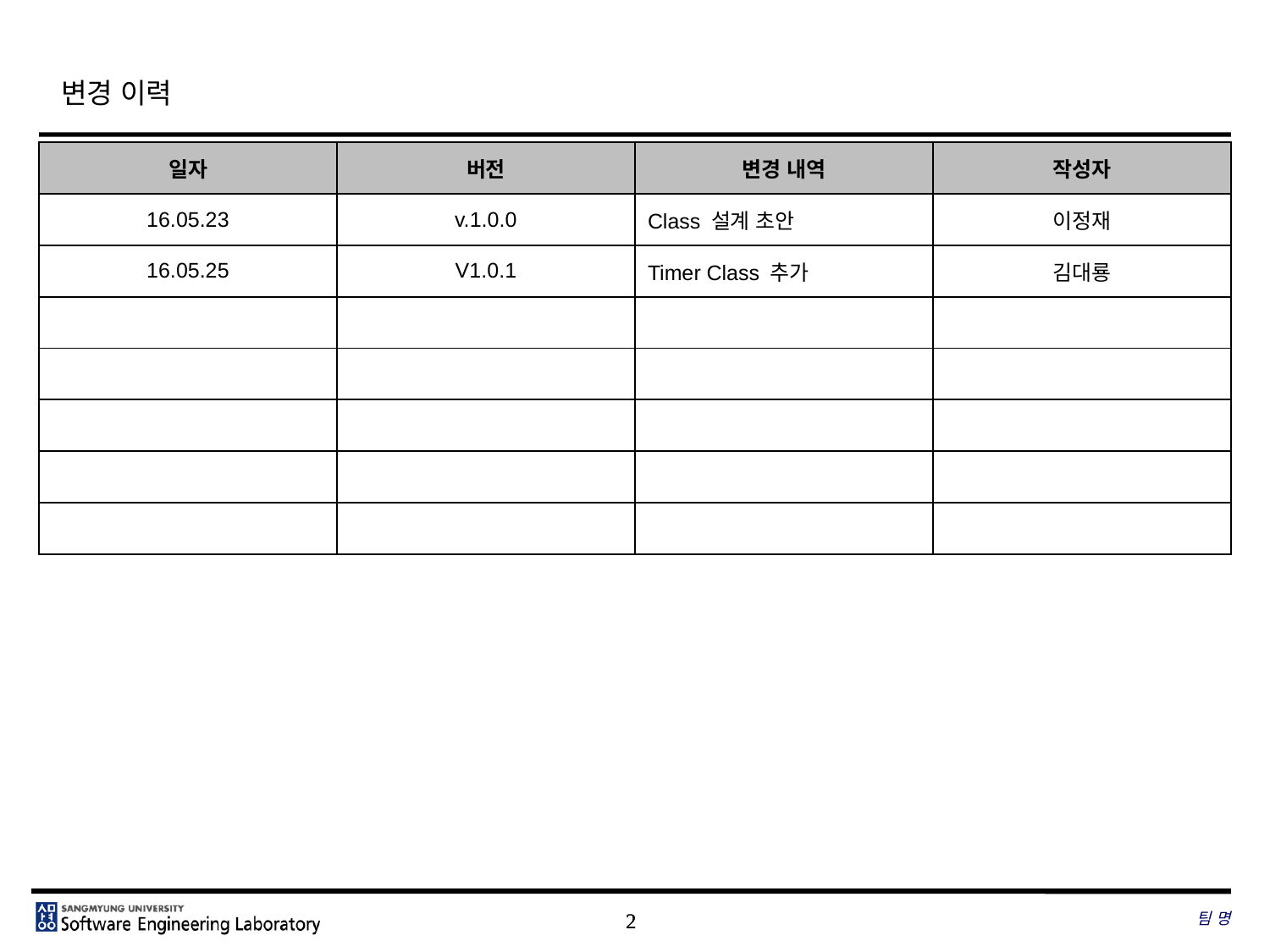

# 변경 이력
| 일자 | 버전 | 변경 내역 | 작성자 |
| --- | --- | --- | --- |
| 16.05.23 | v.1.0.0 | Class 설계 초안 | 이정재 |
| 16.05.25 | V1.0.1 | Timer Class 추가 | 김대룡 |
|  |  |  |  |
|  |  |  |  |
|  |  |  |  |
|  |  |  |  |
|  |  |  |  |
팀 명